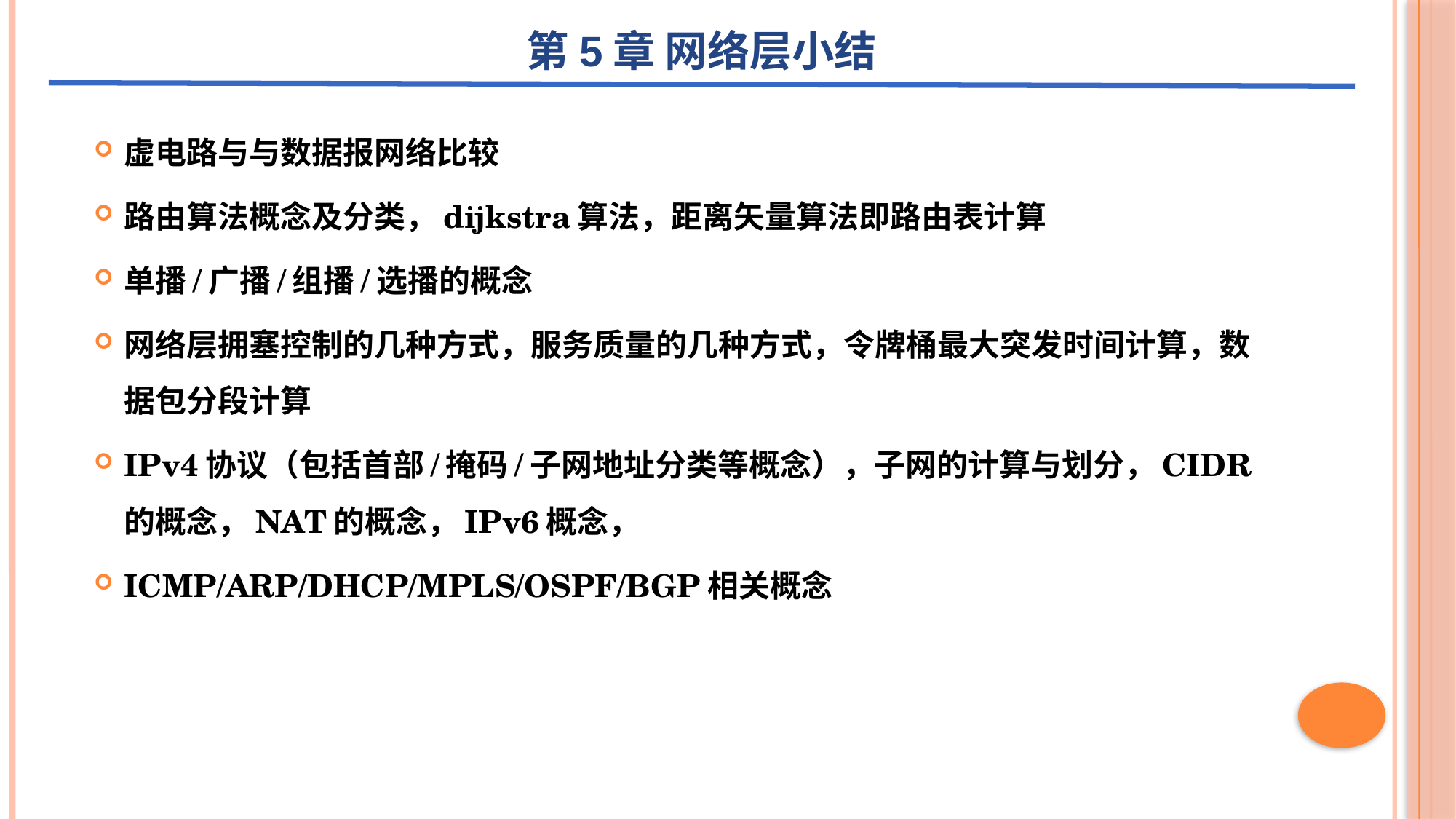

第5章 网络层小结
虚电路与与数据报网络比较
路由算法概念及分类，dijkstra算法，距离矢量算法即路由表计算
单播/广播/组播/选播的概念
网络层拥塞控制的几种方式，服务质量的几种方式，令牌桶最大突发时间计算，数据包分段计算
IPv4协议（包括首部/掩码/子网地址分类等概念），子网的计算与划分，CIDR的概念，NAT的概念，IPv6概念，
ICMP/ARP/DHCP/MPLS/OSPF/BGP相关概念